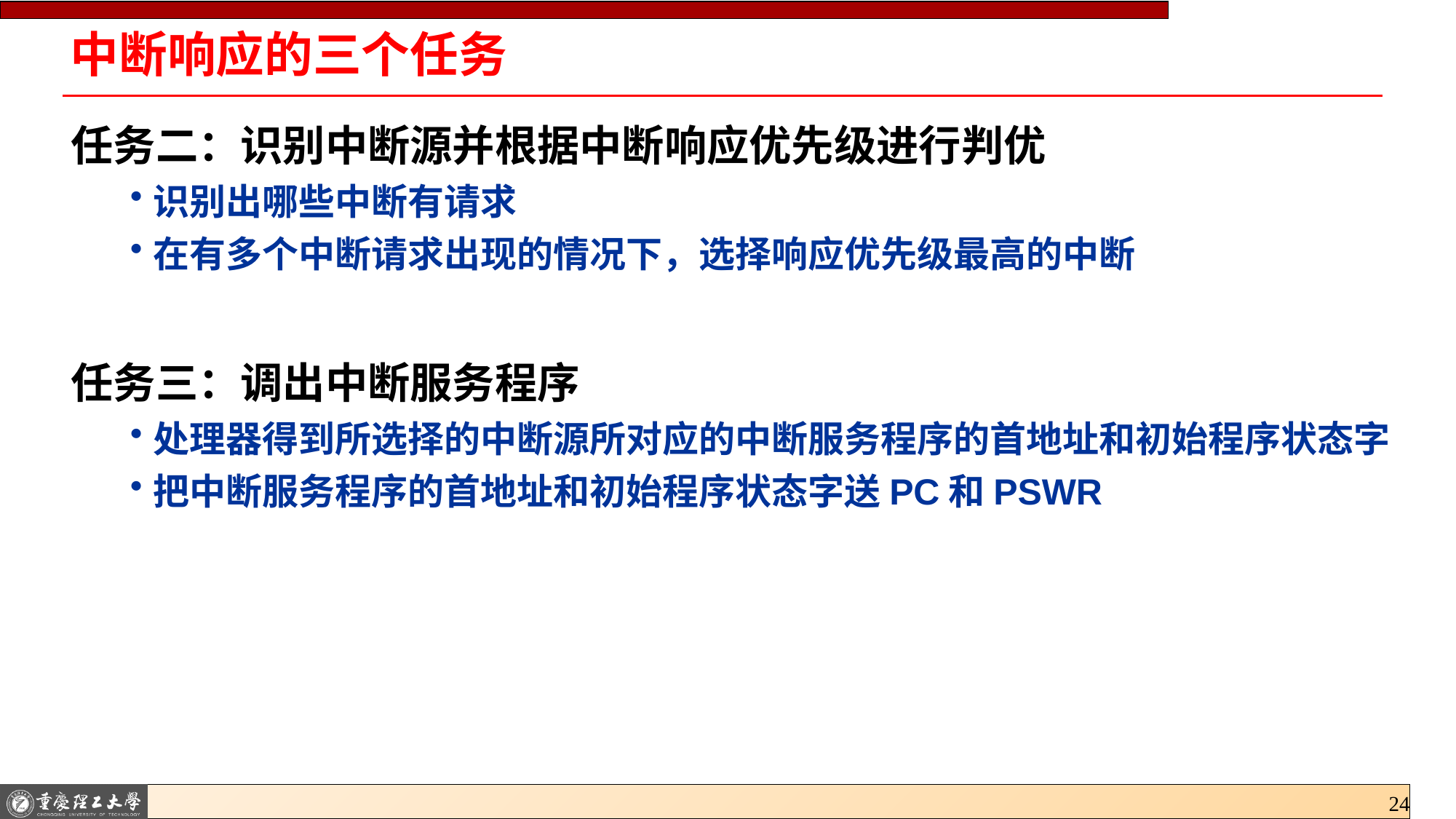

# 中断响应的三个任务
任务二：识别中断源并根据中断响应优先级进行判优
识别出哪些中断有请求
在有多个中断请求出现的情况下，选择响应优先级最高的中断

任务三：调出中断服务程序
处理器得到所选择的中断源所对应的中断服务程序的首地址和初始程序状态字
把中断服务程序的首地址和初始程序状态字送PC和PSWR